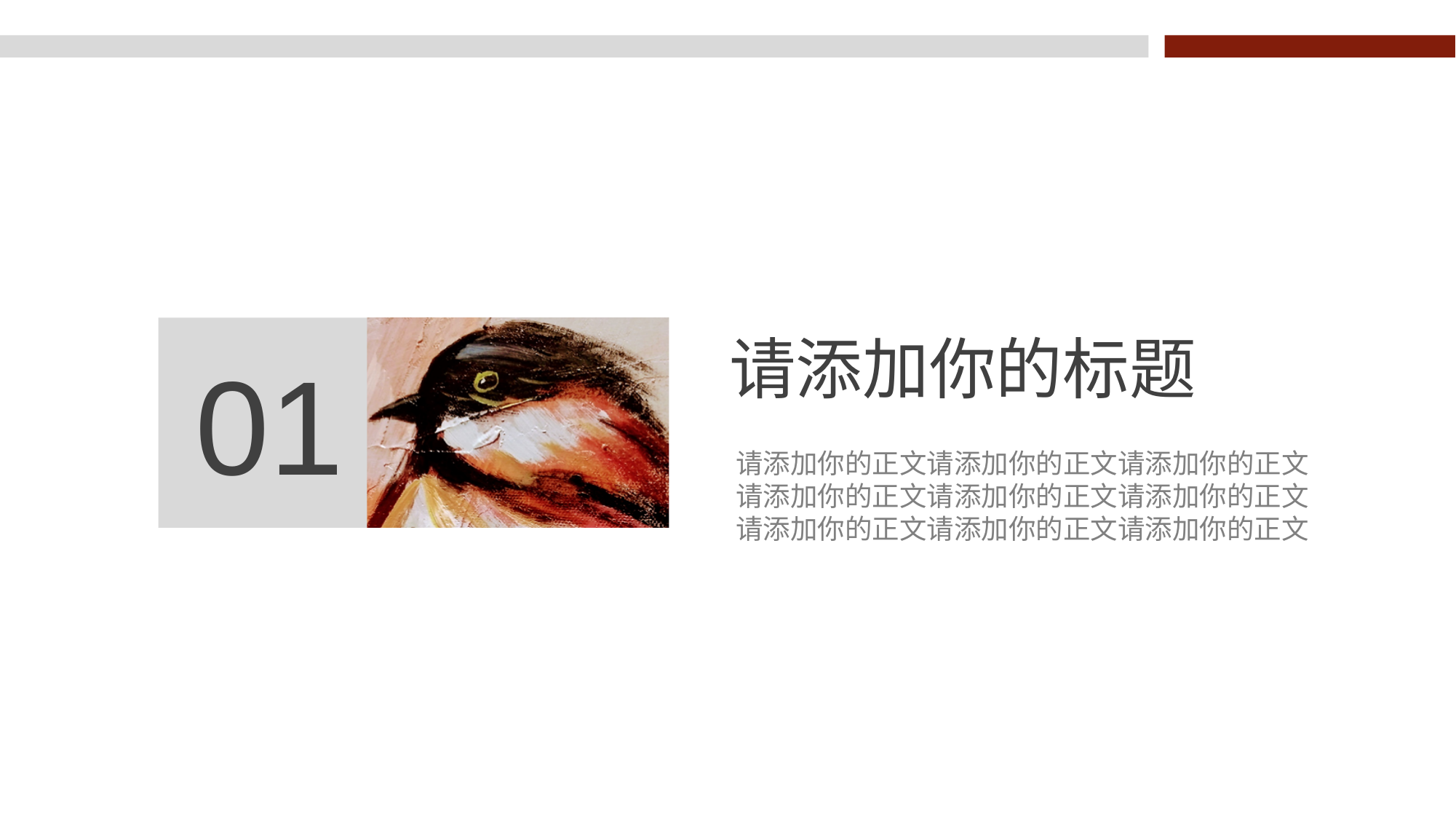

请添加你的标题
01
请添加你的正文请添加你的正文请添加你的正文
请添加你的正文请添加你的正文请添加你的正文
请添加你的正文请添加你的正文请添加你的正文